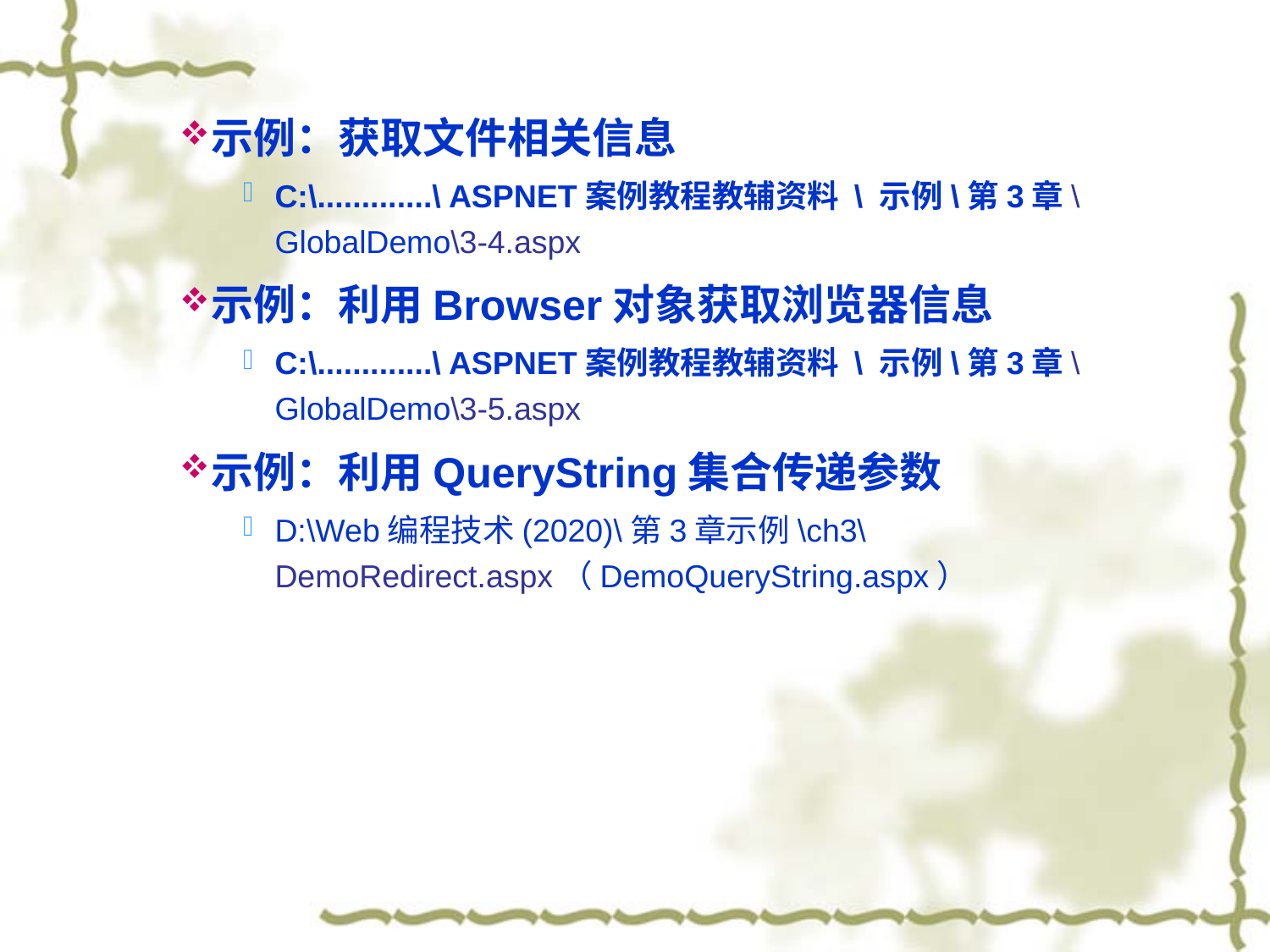

示例：获取文件相关信息
C:\.............\ ASPNET案例教程教辅资料 \ 示例\第3章\GlobalDemo\3-4.aspx
示例：利用Browser对象获取浏览器信息
C:\.............\ ASPNET案例教程教辅资料 \ 示例\第3章\GlobalDemo\3-5.aspx
示例：利用QueryString集合传递参数
D:\Web编程技术(2020)\第3章示例\ch3\DemoRedirect.aspx（DemoQueryString.aspx）